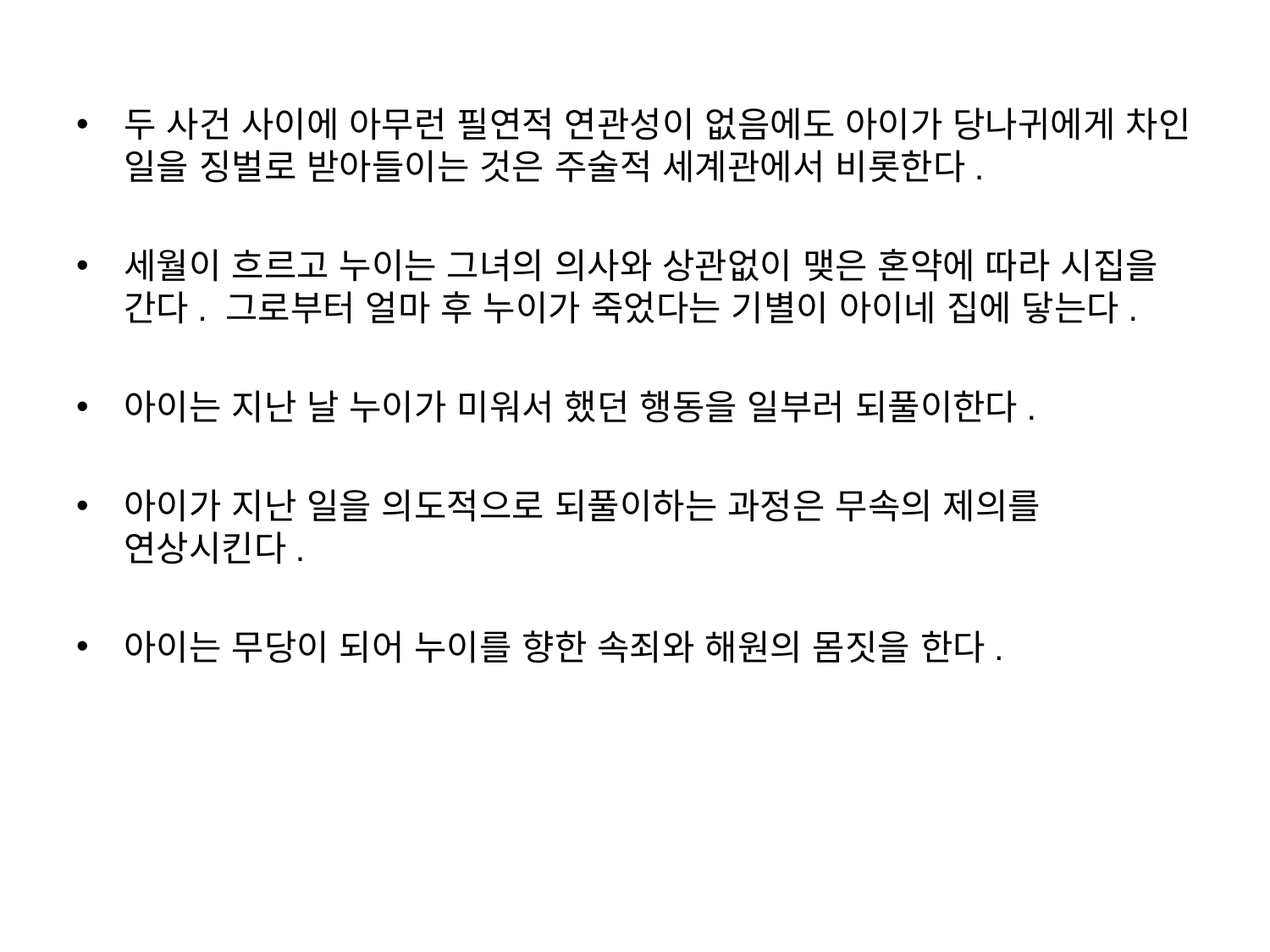

두 사건 사이에 아무런 필연적 연관성이 없음에도 아이가 당나귀에게 차인 일을 징벌로 받아들이는 것은 주술적 세계관에서 비롯한다.

세월이 흐르고 누이는 그녀의 의사와 상관없이 맺은 혼약에 따라 시집을 간다. 그로부터 얼마 후 누이가 죽었다는 기별이 아이네 집에 닿는다.

아이는 지난 날 누이가 미워서 했던 행동을 일부러 되풀이한다.

아이가 지난 일을 의도적으로 되풀이하는 과정은 무속의 제의를 연상시킨다.

아이는 무당이 되어 누이를 향한 속죄와 해원의 몸짓을 한다.